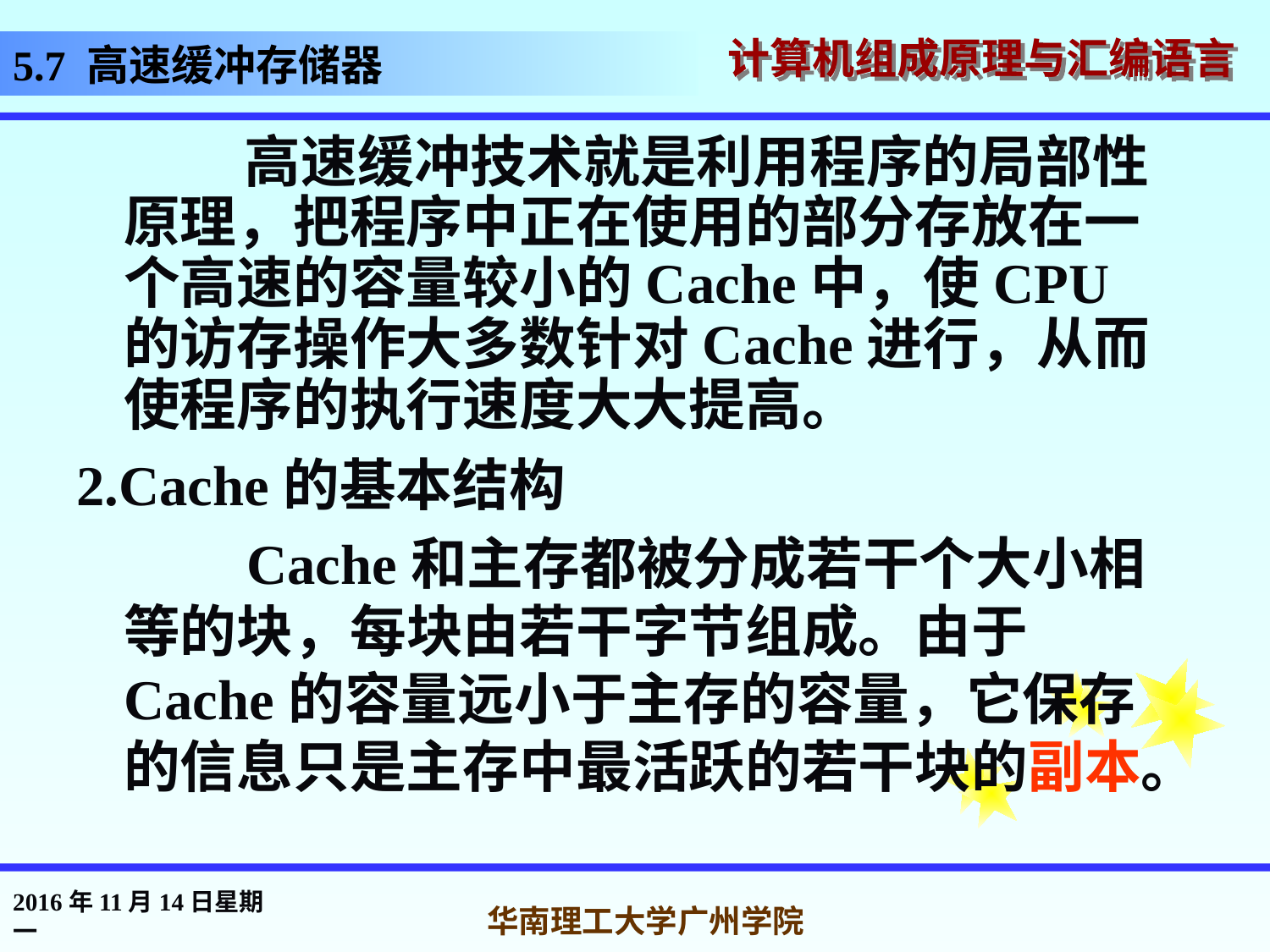

# 5.7 高速缓冲存储器
            高速缓冲技术就是利用程序的局部性原理，把程序中正在使用的部分存放在一个高速的容量较小的Cache中，使CPU的访存操作大多数针对Cache进行，从而使程序的执行速度大大提高。
2.Cache的基本结构
            Cache和主存都被分成若干个大小相等的块，每块由若干字节组成。由于Cache的容量远小于主存的容量，它保存的信息只是主存中最活跃的若干块的副本。
2016年11月14日星期一
华南理工大学广州学院